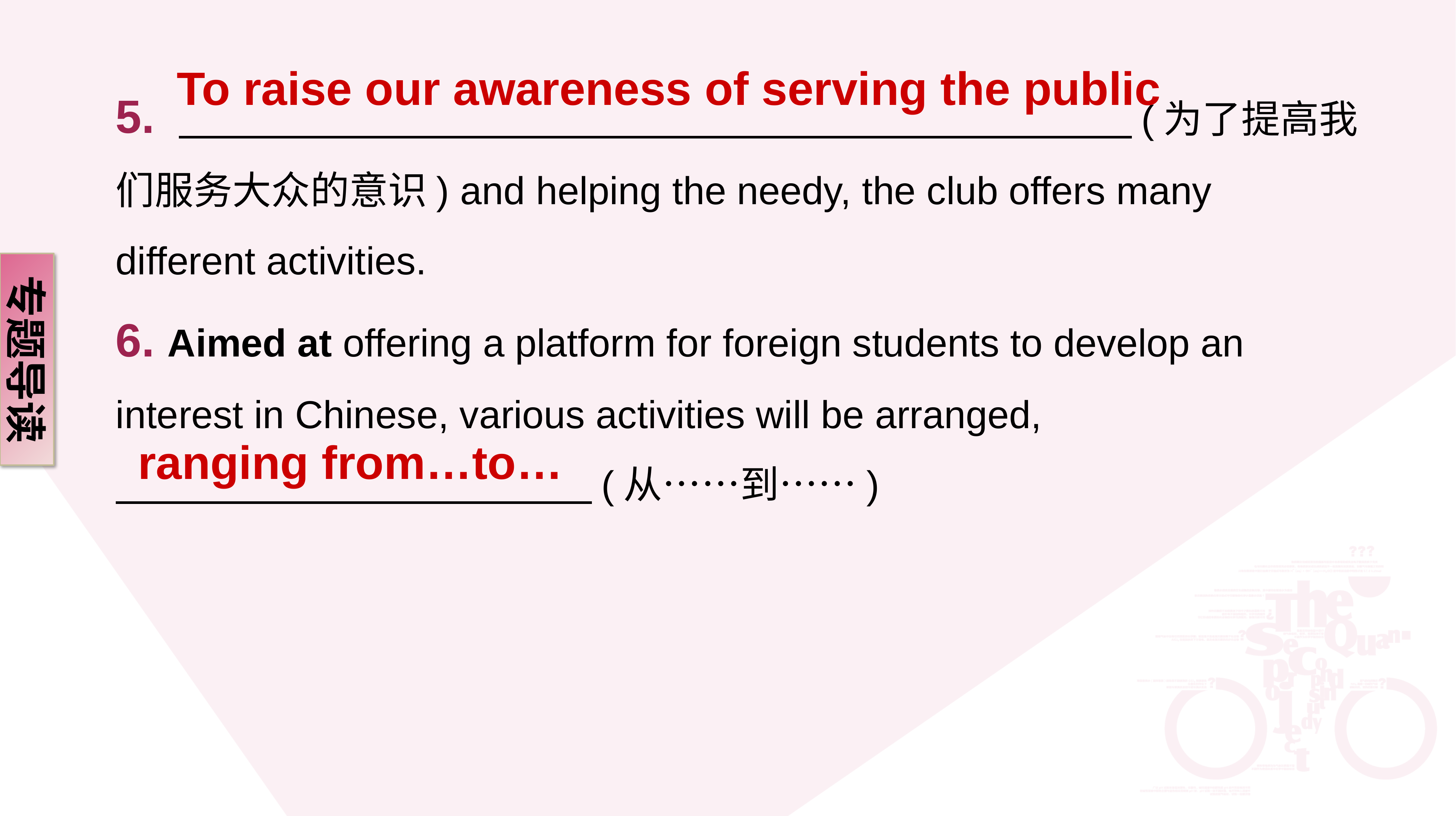

5. 　　　　　　　　　　　                                              　　　(为了提高我们服务大众的意识) and helping the needy, the club offers many different activities.
6. Aimed at offering a platform for foreign students to develop an interest in Chinese, various activities will be arranged,
　　　　          　　　　　　(从……到……)
To raise our awareness of serving the public
专题导读
ranging from…to…